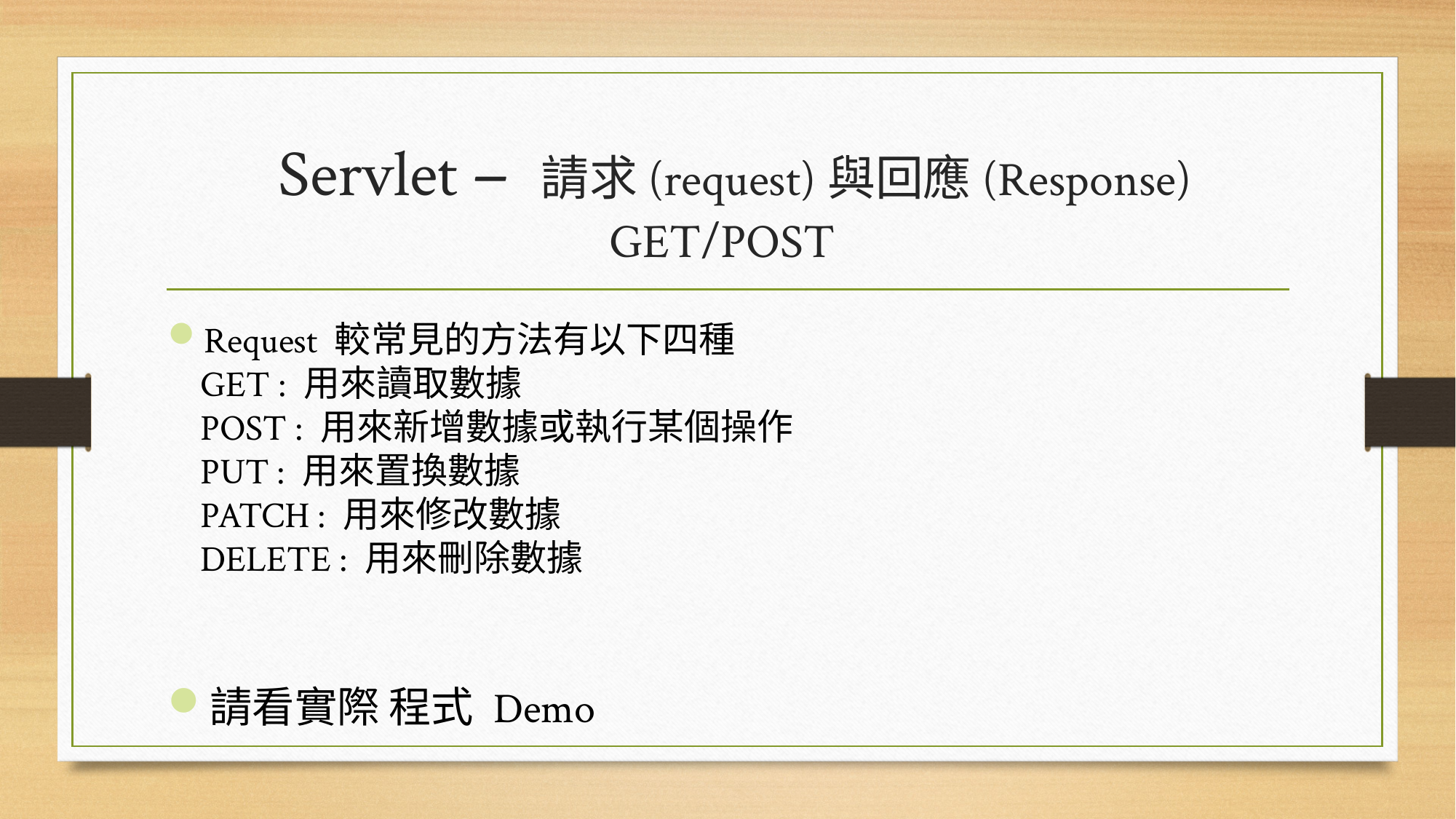

# Servlet – 請求(request)與回應(Response) GET/POST
Request 較常見的方法有以下四種
    GET : 用來讀取數據
    POST : 用來新增數據或執行某個操作
    PUT : 用來置換數據
    PATCH : 用來修改數據
    DELETE : 用來刪除數據

請看實際 程式 Demo